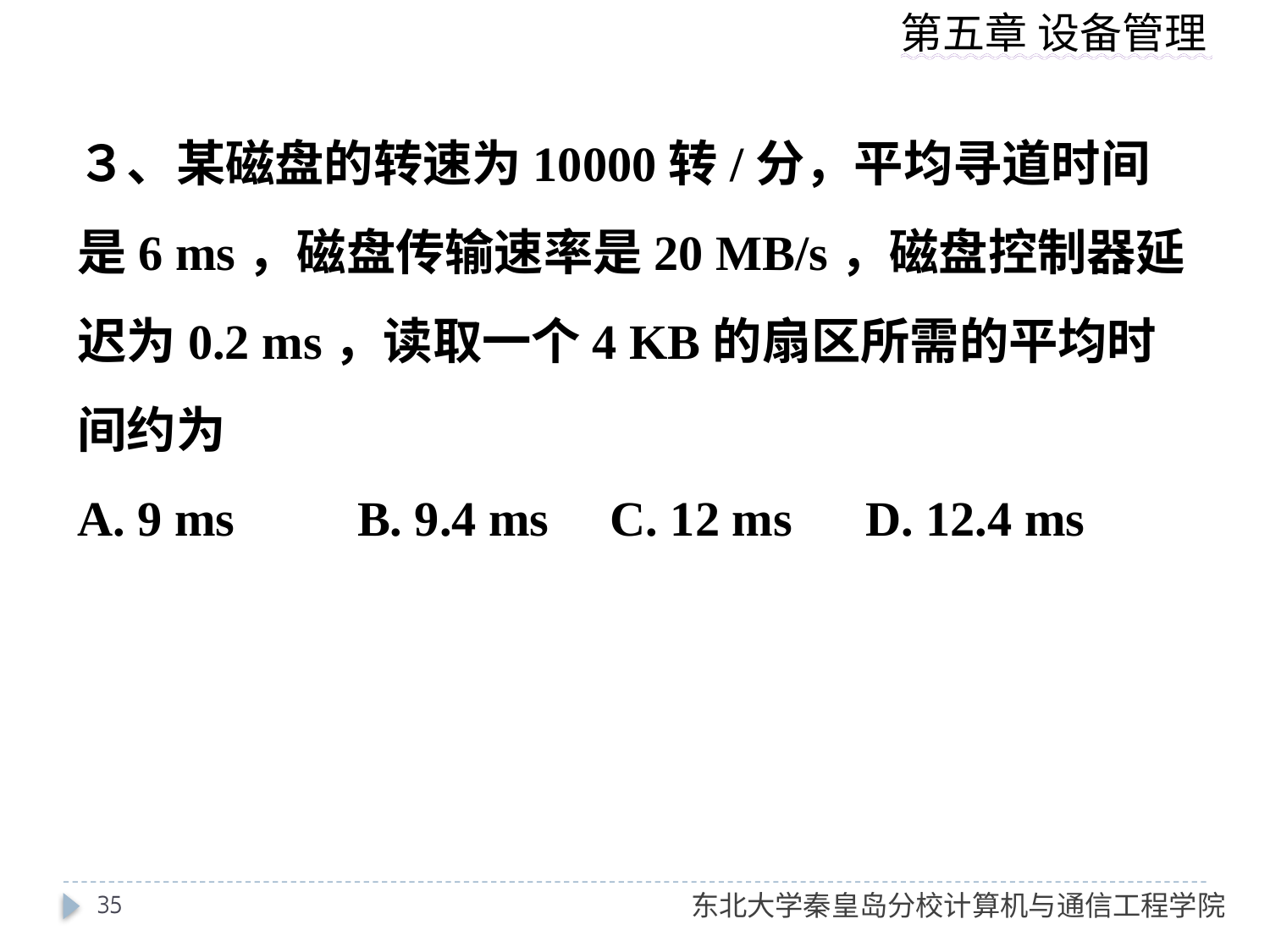

３、某磁盘的转速为10000转/分，平均寻道时间是6 ms，磁盘传输速率是20 MB/s，磁盘控制器延迟为0.2 ms，读取一个4 KB的扇区所需的平均时间约为
A. 9 ms　　B. 9.4 ms     C. 12 ms　D. 12.4 ms
35